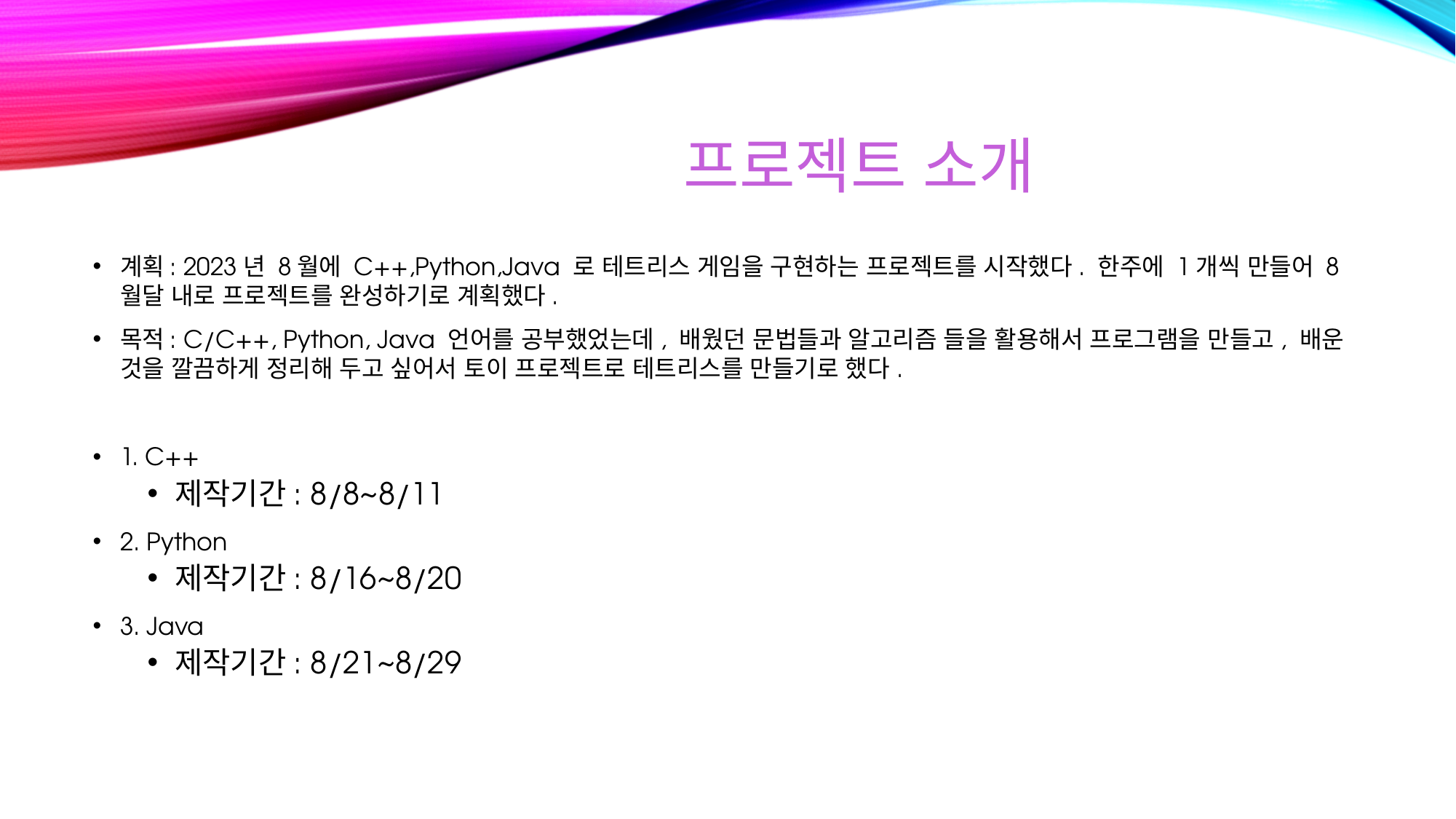

# 프로젝트 소개
계획: 2023년 8월에 C++,Python,Java 로 테트리스 게임을 구현하는 프로젝트를 시작했다. 한주에 1개씩 만들어 8월달 내로 프로젝트를 완성하기로 계획했다.
목적: C/C++, Python, Java 언어를 공부했었는데, 배웠던 문법들과 알고리즘 들을 활용해서 프로그램을 만들고, 배운 것을 깔끔하게 정리해 두고 싶어서 토이 프로젝트로 테트리스를 만들기로 했다.

1. C++
제작기간: 8/8~8/11
2. Python
제작기간: 8/16~8/20
3. Java
제작기간: 8/21~8/29